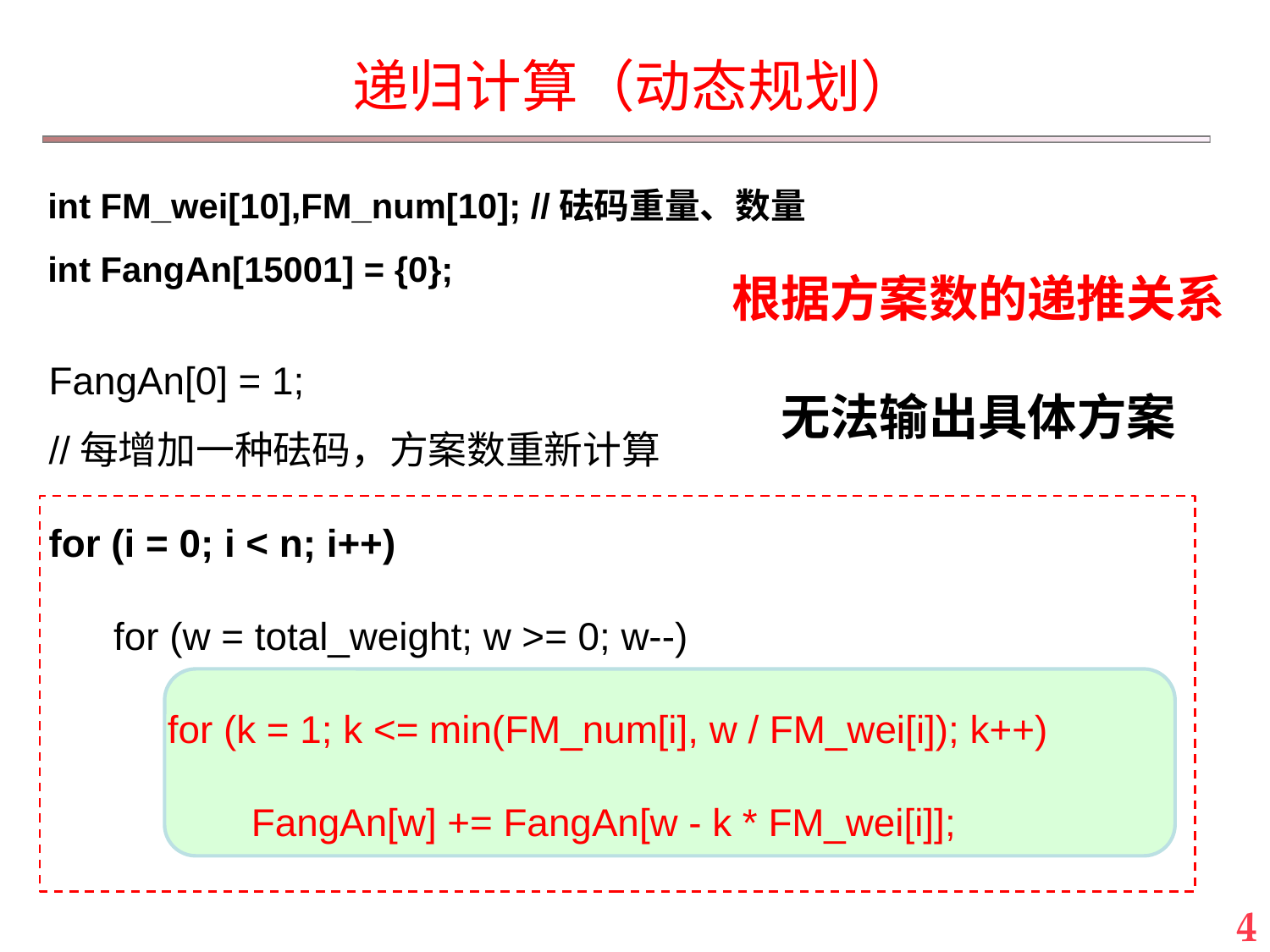

# 递归计算（动态规划）
int FM_wei[10],FM_num[10]; //砝码重量、数量
int FangAn[15001] = {0};
根据方案数的递推关系

无法输出具体方案
FangAn[0] = 1;
//每增加一种砝码，方案数重新计算
for (i = 0; i < n; i++)
      for (w = total_weight; w >= 0; w--)
           for (k = 1; k <= min(FM_num[i], w / FM_wei[i]); k++)
	       FangAn[w] += FangAn[w - k * FM_wei[i]];